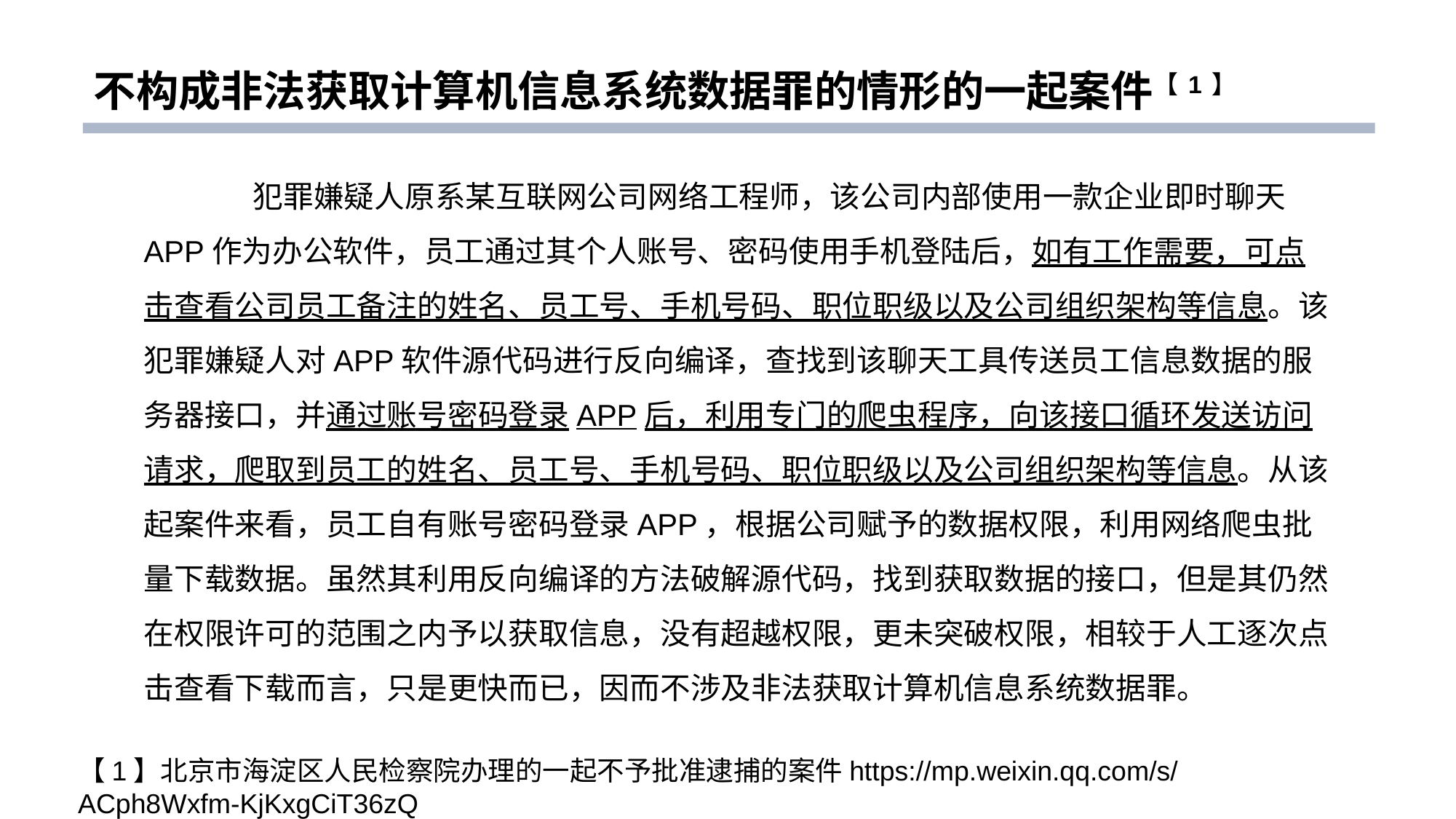

# 不构成非法获取计算机信息系统数据罪的情形的一起案件【1】
	犯罪嫌疑人原系某互联网公司网络工程师，该公司内部使用一款企业即时聊天APP作为办公软件，员工通过其个人账号、密码使用手机登陆后，如有工作需要，可点击查看公司员工备注的姓名、员工号、手机号码、职位职级以及公司组织架构等信息。该犯罪嫌疑人对APP软件源代码进行反向编译，查找到该聊天工具传送员工信息数据的服务器接口，并通过账号密码登录APP后，利用专门的爬虫程序，向该接口循环发送访问请求，爬取到员工的姓名、员工号、手机号码、职位职级以及公司组织架构等信息。从该起案件来看，员工自有账号密码登录APP，根据公司赋予的数据权限，利用网络爬虫批量下载数据。虽然其利用反向编译的方法破解源代码，找到获取数据的接口，但是其仍然在权限许可的范围之内予以获取信息，没有超越权限，更未突破权限，相较于人工逐次点击查看下载而言，只是更快而已，因而不涉及非法获取计算机信息系统数据罪。
【1】北京市海淀区人民检察院办理的一起不予批准逮捕的案件https://mp.weixin.qq.com/s/ACph8Wxfm-KjKxgCiT36zQ
19